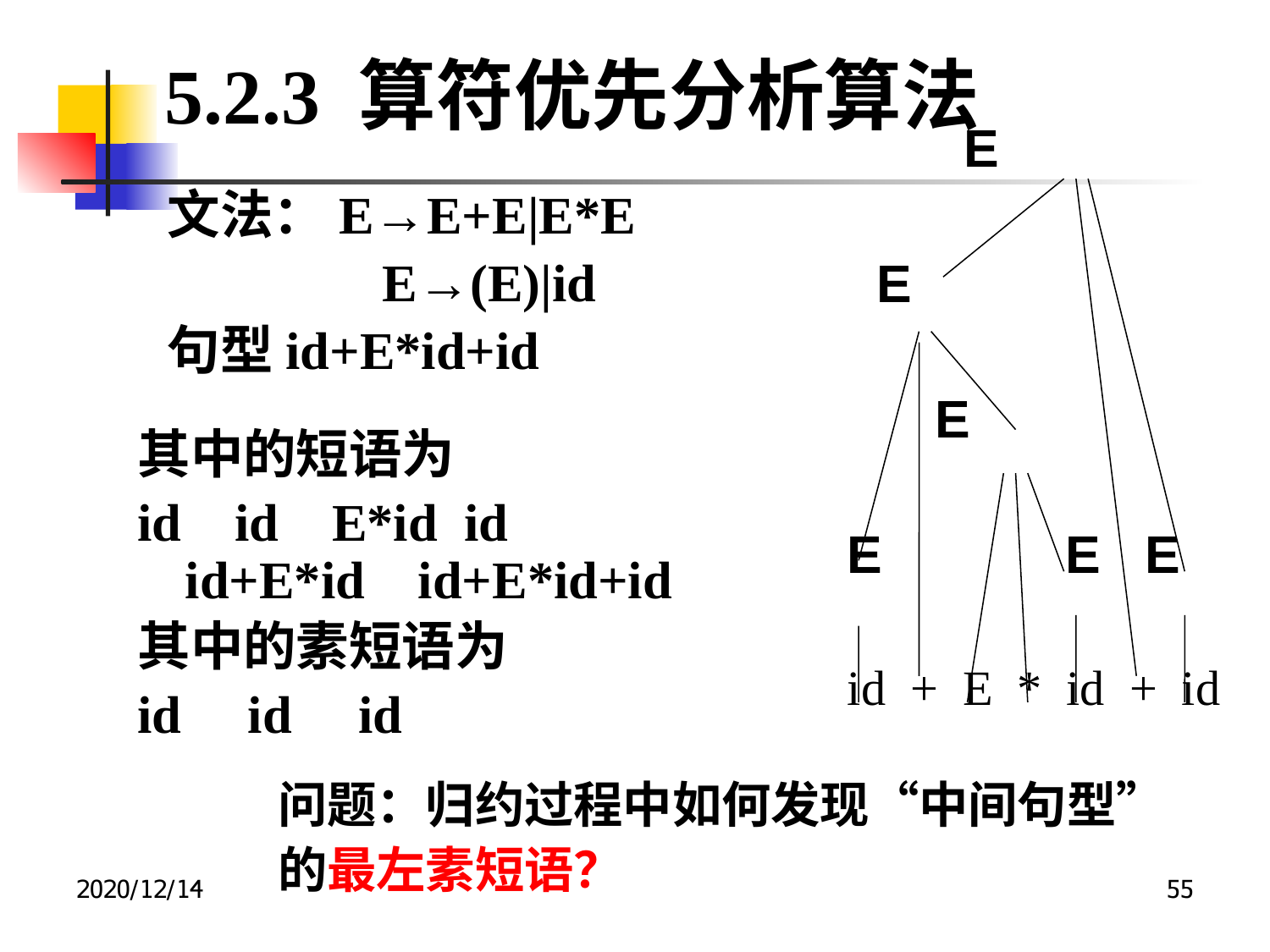

5.2.3 算符优先分析算法

        E

  E

      E

E		   E   E

id  +  E  *  id  +  id

文法：E→E+E|E*E
		   E→(E)|id
句型id+E*id+id
其中的短语为
id    id    E*id  id id+E*id    id+E*id+id
其中的素短语为
id     id     id
问题：归约过程中如何发现“中间句型” 的最左素短语？
2020/12/14
55